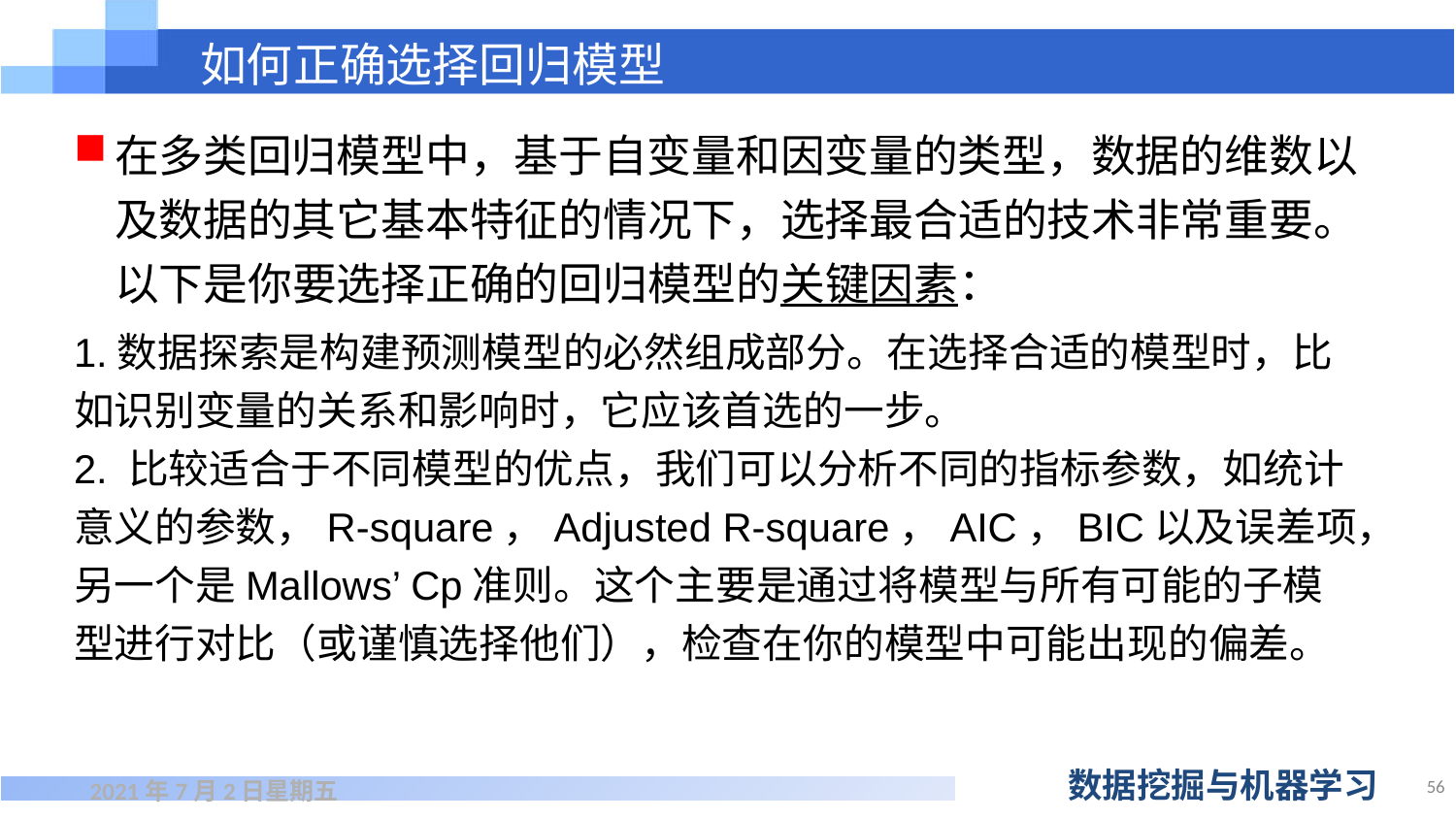

# 如何正确选择回归模型
在多类回归模型中，基于自变量和因变量的类型，数据的维数以及数据的其它基本特征的情况下，选择最合适的技术非常重要。以下是你要选择正确的回归模型的关键因素：
1.数据探索是构建预测模型的必然组成部分。在选择合适的模型时，比如识别变量的关系和影响时，它应该首选的一步。
2. 比较适合于不同模型的优点，我们可以分析不同的指标参数，如统计意义的参数，R-square，Adjusted R-square，AIC，BIC以及误差项，另一个是Mallows’ Cp准则。这个主要是通过将模型与所有可能的子模型进行对比（或谨慎选择他们），检查在你的模型中可能出现的偏差。
56
2021年7月2日星期五